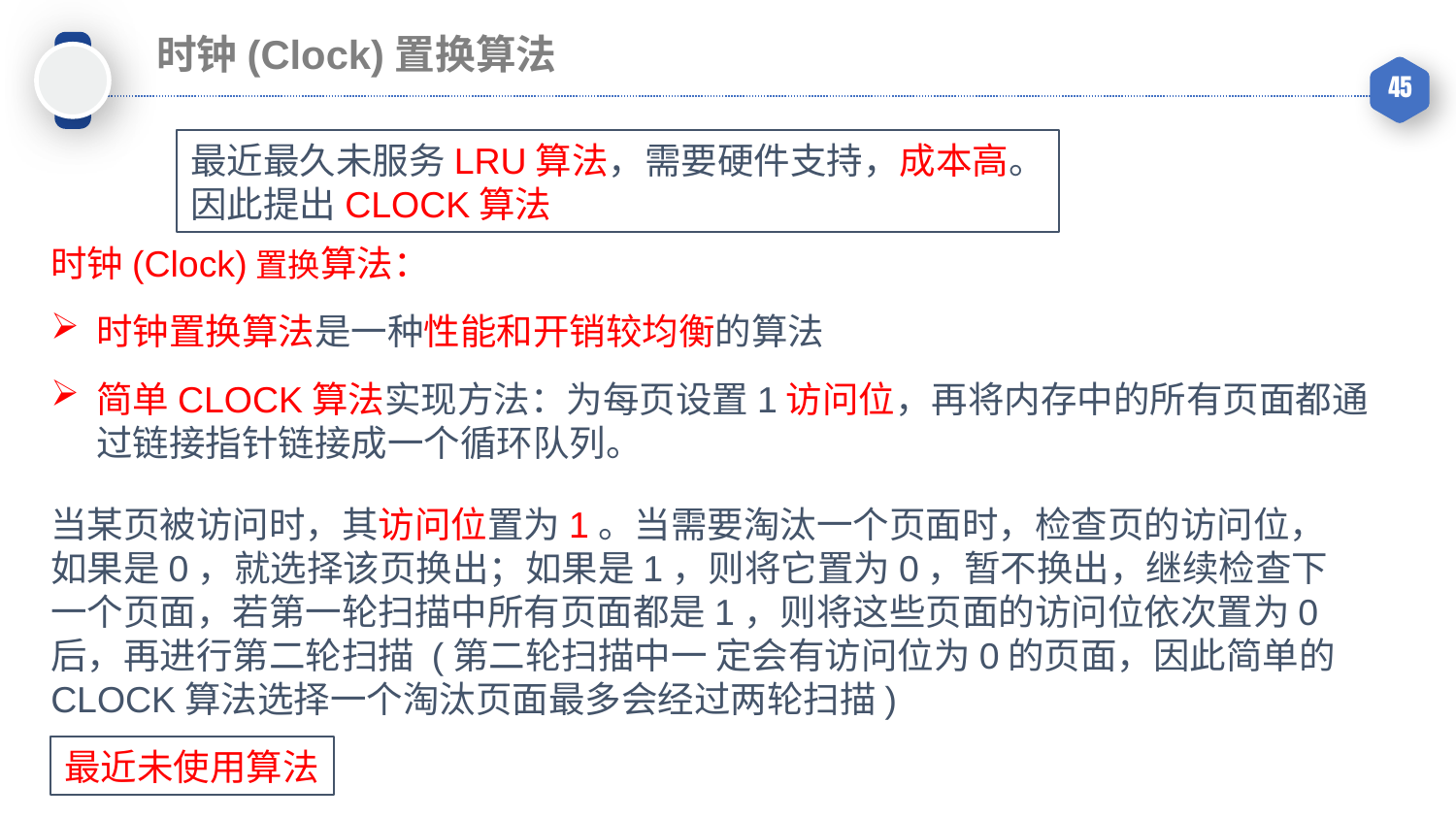

时钟(Clock)置换算法
最近最久未服务LRU算法，需要硬件支持，成本高。
因此提出CLOCK算法
时钟(Clock)置换算法：
时钟置换算法是一种性能和开销较均衡的算法
简单CLOCK算法实现方法：为每页设置1访问位，再将内存中的所有页面都通过链接指针链接成一个循环队列。
当某页被访问时，其访问位置为1。当需要淘汰一个页面时，检查页的访问位，如果是0，就选择该页换出；如果是1，则将它置为0，暂不换出，继续检查下一个页面，若第一轮扫描中所有页面都是1，则将这些页面的访问位依次置为0后，再进行第二轮扫描 (第二轮扫描中一 定会有访问位为0的页面，因此简单的CLOCK算法选择一个淘汰页面最多会经过两轮扫描)
最近未使用算法